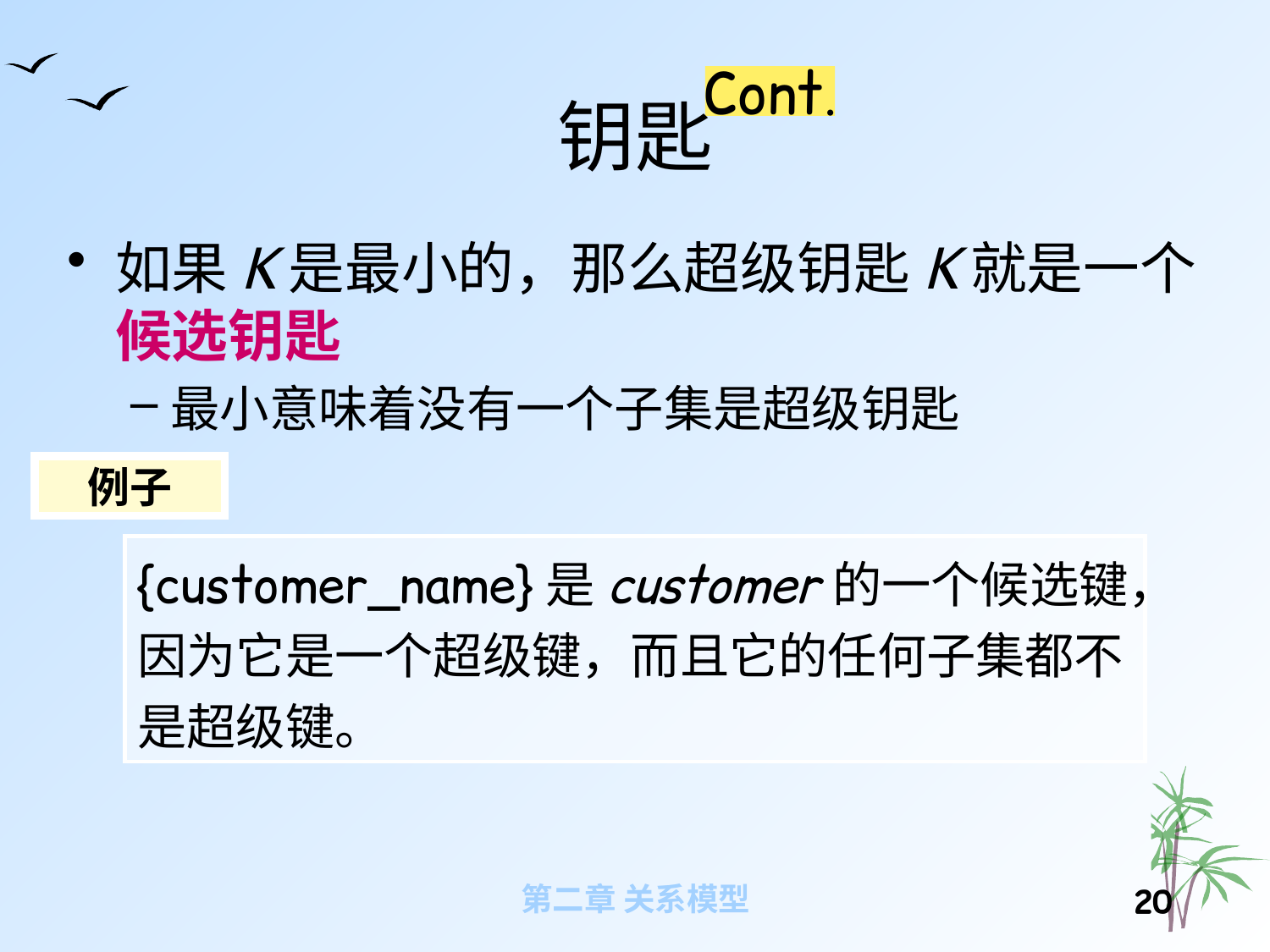

# 钥匙
Cont.
如果K是最小的，那么超级钥匙K就是一个候选钥匙
最小意味着没有一个子集是超级钥匙
例子
{customer_name}是customer的一个候选键，因为它是一个超级键，而且它的任何子集都不是超级键。
第二章 关系模型
20